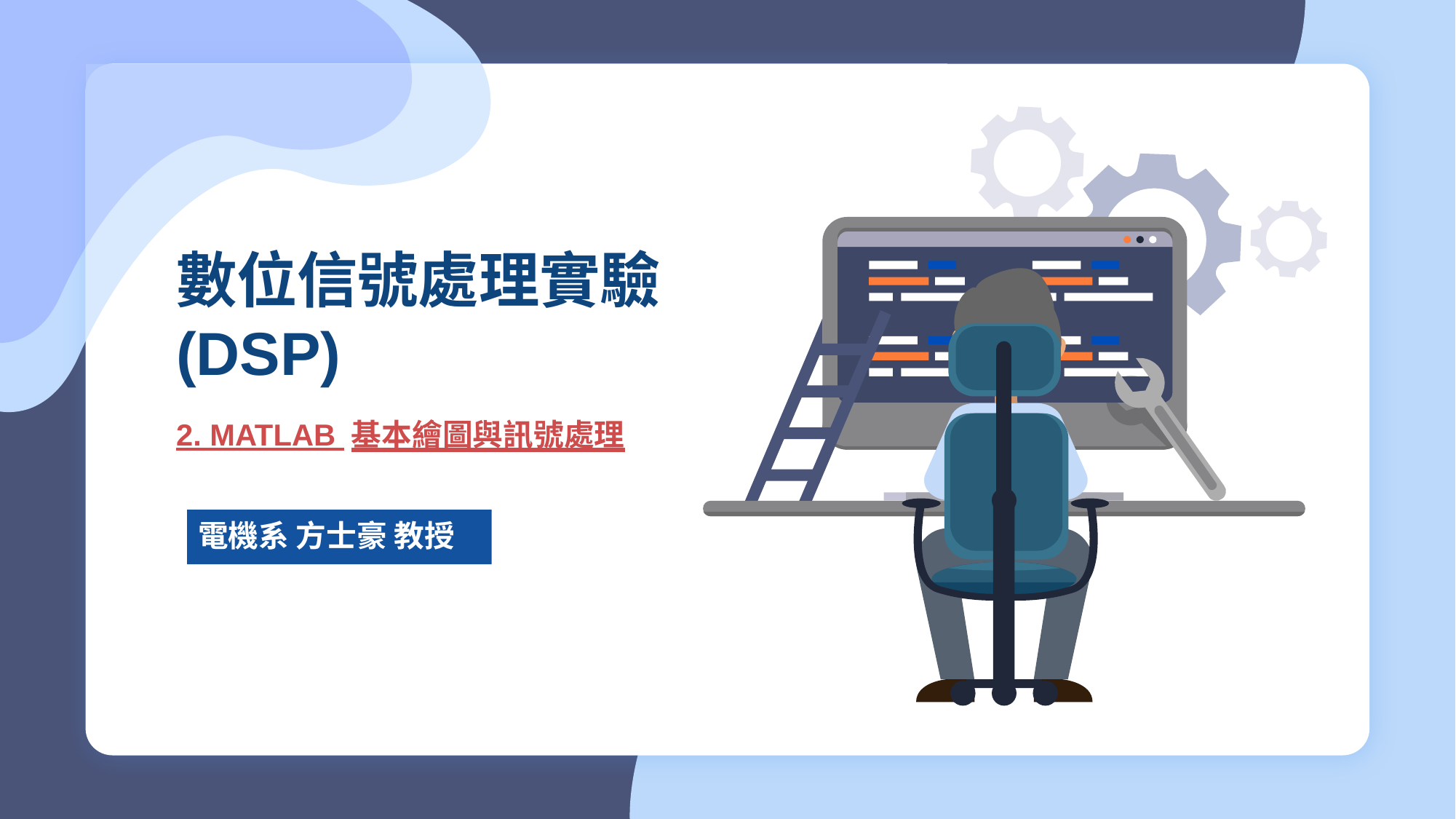

# 數位信號處理實驗 (DSP)
2. MATLAB 基本繪圖與訊號處理
電機系 方士豪 教授